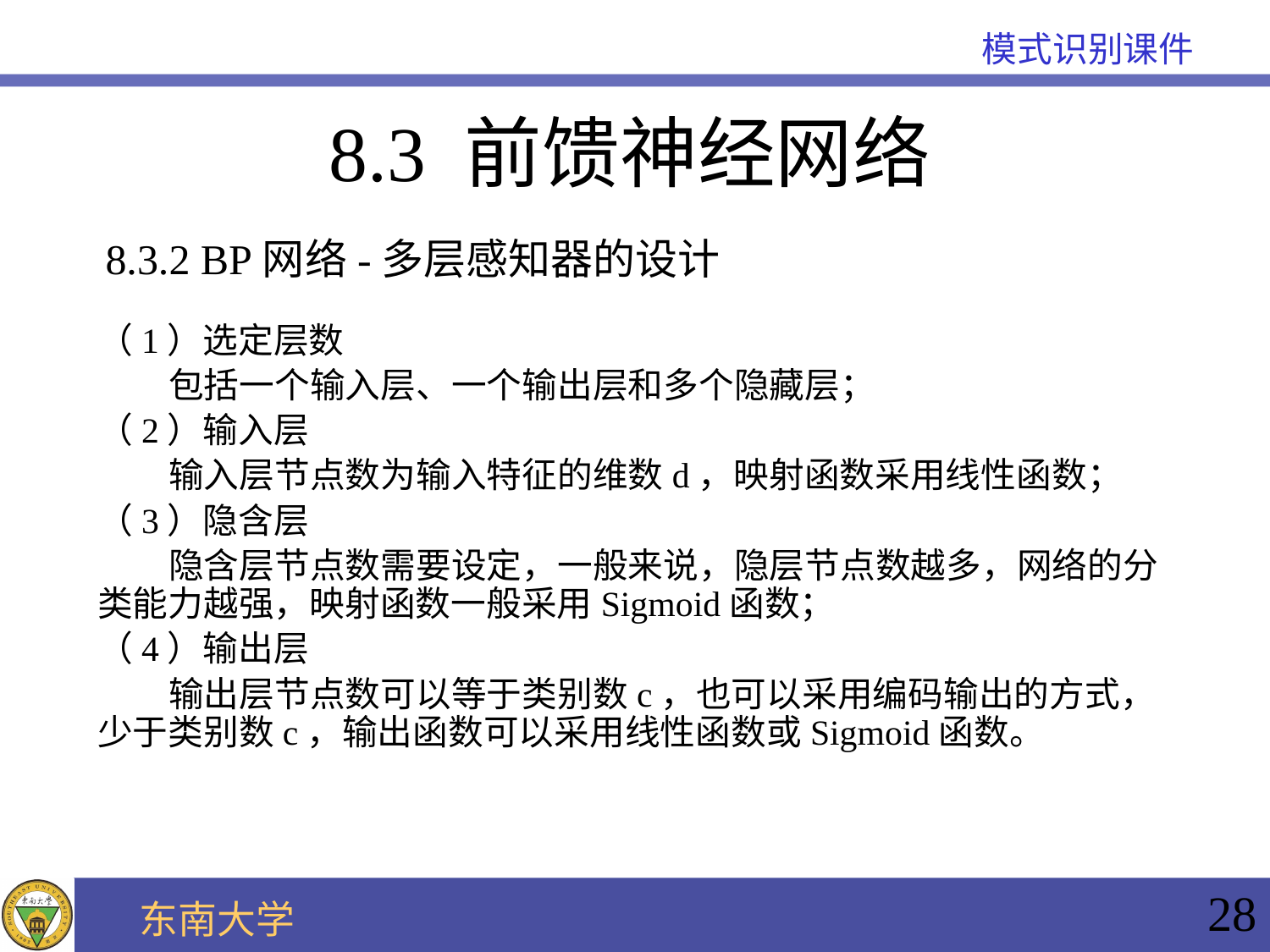

# 8.3 前馈神经网络
8.3.2 BP网络-多层感知器的设计
（1）选定层数
        包括一个输入层、一个输出层和多个隐藏层；
（2）输入层
        输入层节点数为输入特征的维数d，映射函数采用线性函数；
（3）隐含层
        隐含层节点数需要设定，一般来说，隐层节点数越多，网络的分类能力越强，映射函数一般采用Sigmoid函数；
（4）输出层
        输出层节点数可以等于类别数c，也可以采用编码输出的方式，少于类别数c，输出函数可以采用线性函数或Sigmoid函数。
28